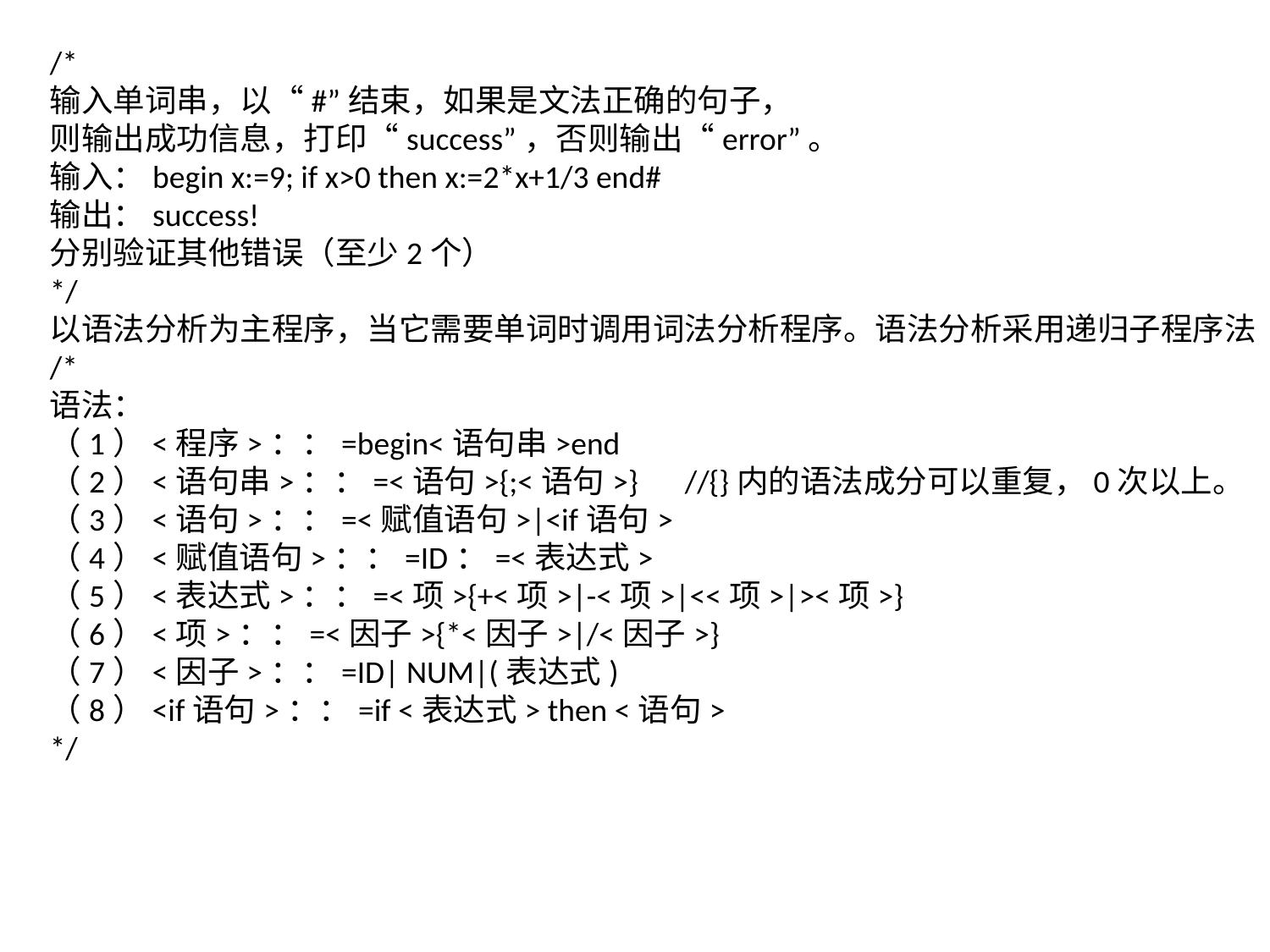

/*
输入单词串，以“#”结束，如果是文法正确的句子，
则输出成功信息，打印“success”，否则输出“error”。
输入：begin x:=9; if x>0 then x:=2*x+1/3 end#
输出：success!
分别验证其他错误（至少2个）
*/
以语法分析为主程序，当它需要单词时调用词法分析程序。语法分析采用递归子程序法
/*
语法：
（1）<程序>：：=begin<语句串>end
（2）<语句串>：：=<语句>{;<语句>}	//{}内的语法成分可以重复，0次以上。
（3）<语句>：：=<赋值语句>|<if语句>
（4）<赋值语句>：：=ID：=<表达式>
（5）<表达式>：：=<项>{+<项>|-<项>|<<项>|><项>}
（6）<项>：：=<因子>{*<因子>|/<因子>}
（7）<因子>：：=ID| NUM|(表达式)
（8）<if语句>：：=if <表达式> then <语句>
*/